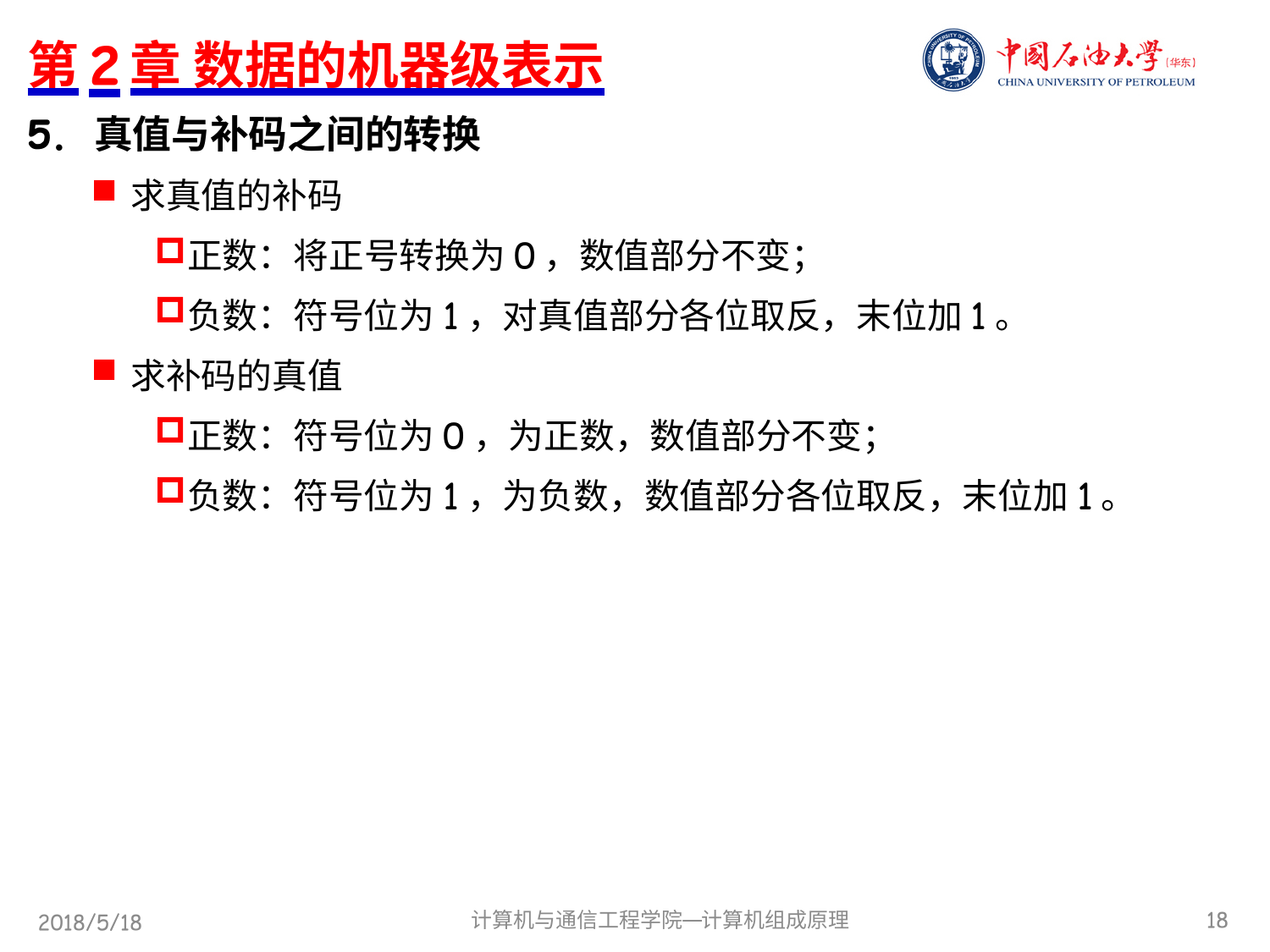

# 第2章 数据的机器级表示
5. 真值与补码之间的转换
求真值的补码
正数：将正号转换为0，数值部分不变；
负数：符号位为1，对真值部分各位取反，末位加1。
求补码的真值
正数：符号位为0，为正数，数值部分不变；
负数：符号位为1，为负数，数值部分各位取反，末位加1。
计算机与通信工程学院—计算机组成原理
18
2018/5/18